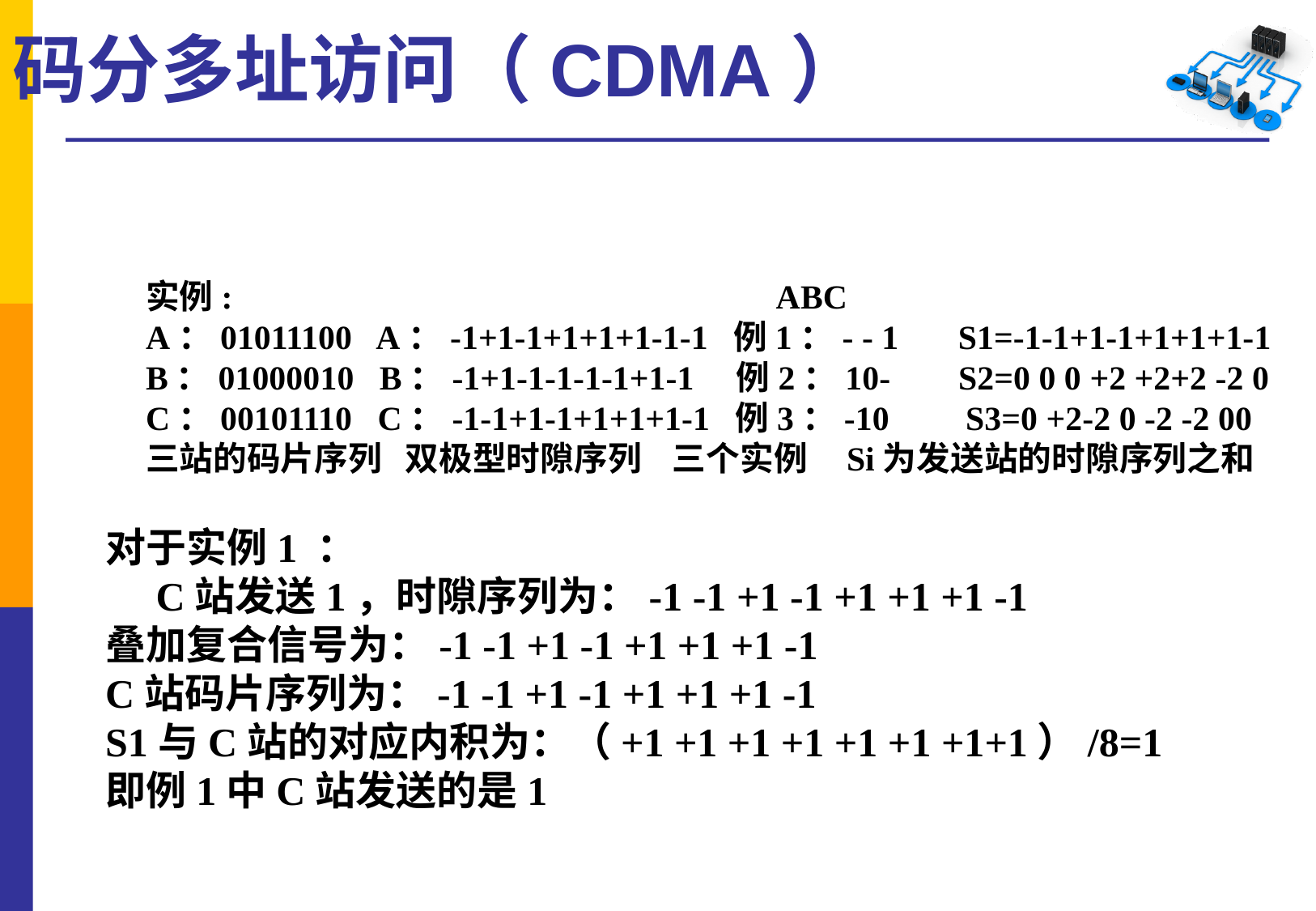

# 码分多址访问（CDMA）
实例:                                                                ABC
A：01011100   A：-1+1-1+1+1+1-1-1  例1：- - 1       S1=-1-1+1-1+1+1+1-1
B：01000010   B：-1+1-1-1-1-1+1-1    例2：10-        S2=0 0 0 +2 +2+2 -2 0
C：00101110   C：-1-1+1-1+1+1+1-1  例3：-10         S3=0 +2-2 0 -2 -2 00
三站的码片序列   双极型时隙序列    三个实例    Si为发送站的时隙序列之和
对于实例1 ：
     C站发送1，时隙序列为：-1 -1 +1 -1 +1 +1 +1 -1
叠加复合信号为：-1 -1 +1 -1 +1 +1 +1 -1
C站码片序列为：-1 -1 +1 -1 +1 +1 +1 -1
S1与C站的对应内积为：（+1 +1 +1 +1 +1 +1 +1+1）/8=1
即例1中C站发送的是1